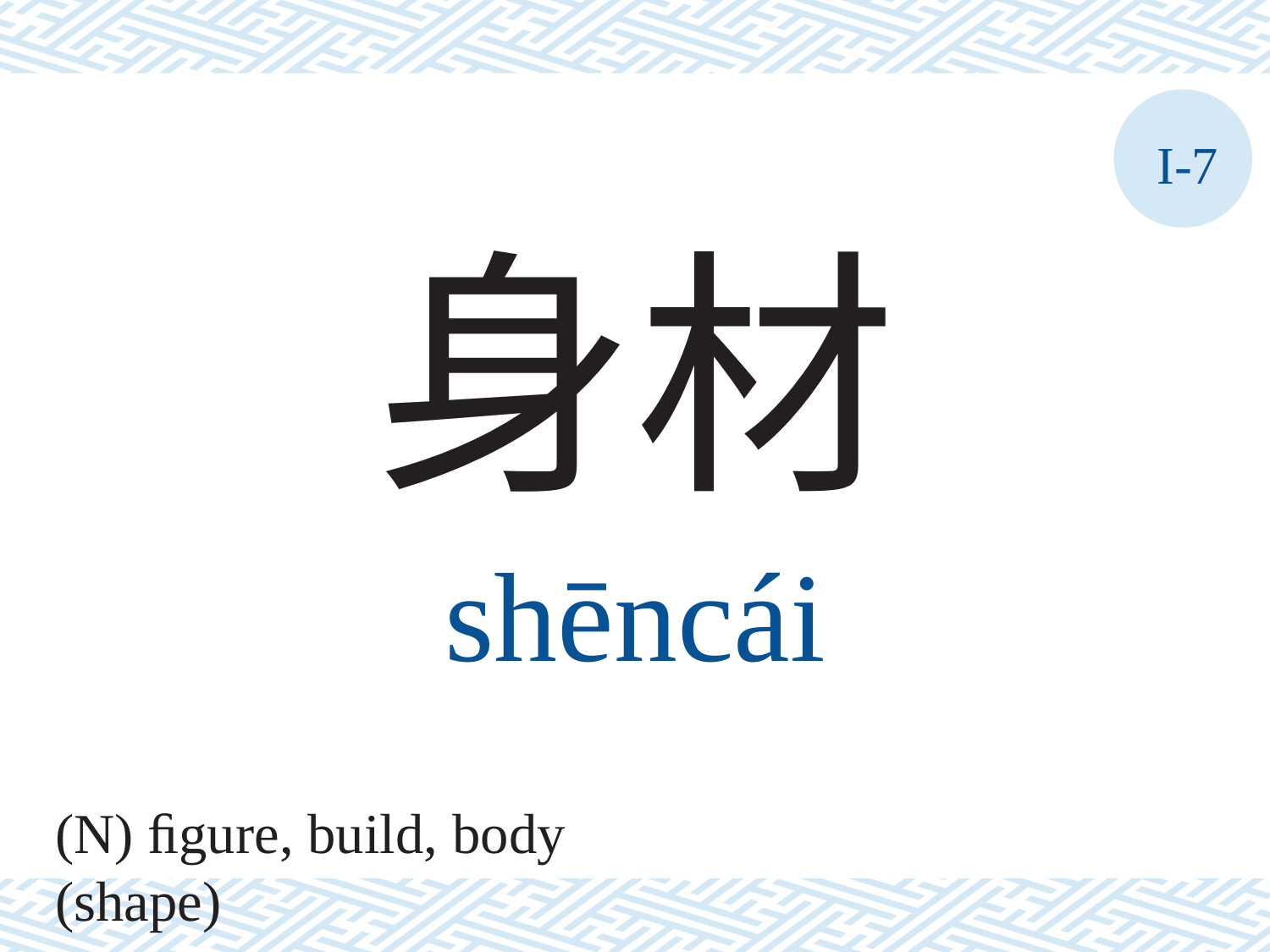

I-7
身材
shēncái
(N) ﬁgure, build, body (shape)